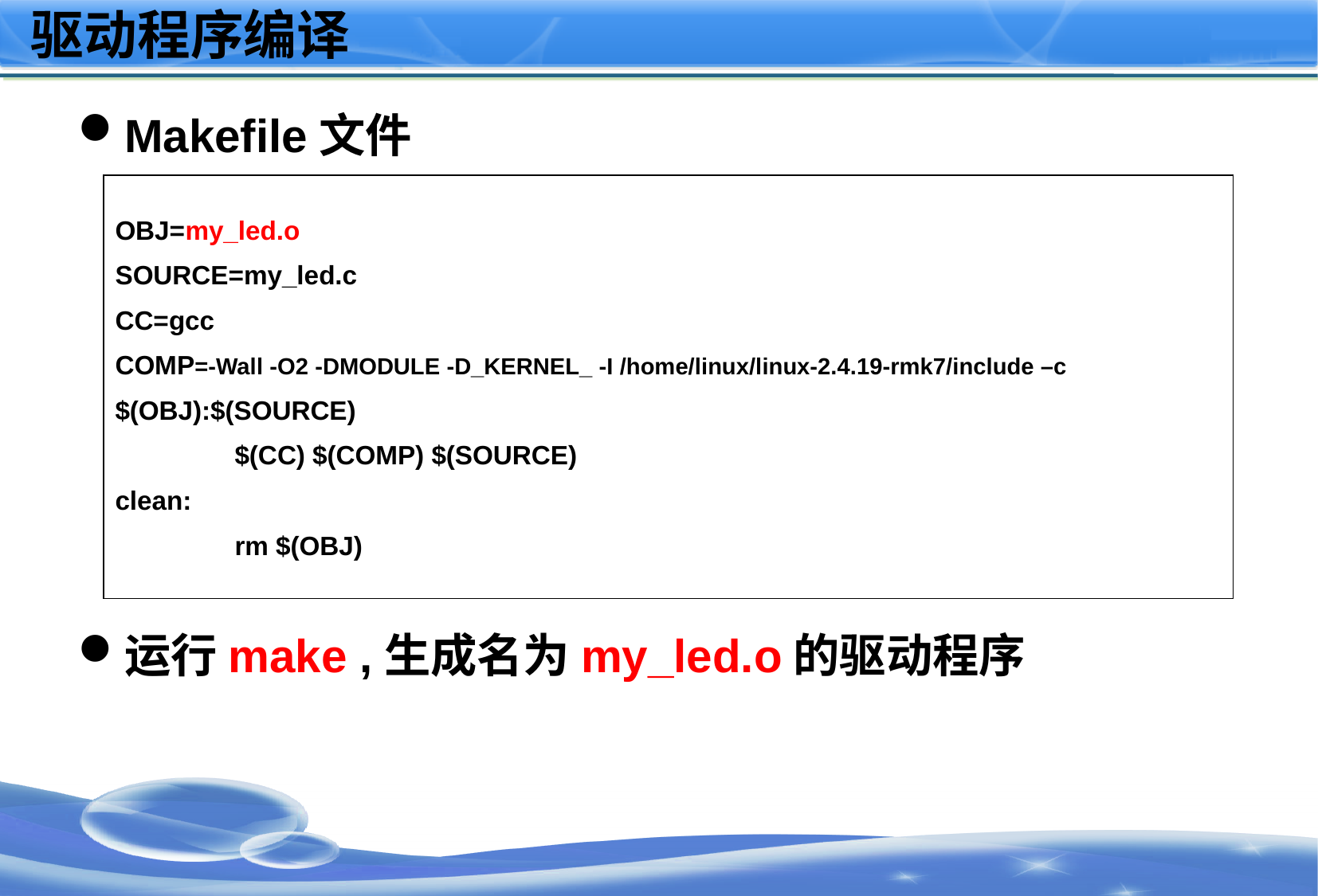

# 驱动程序编译
Makefile文件

运行make ,生成名为my_led.o的驱动程序
OBJ=my_led.o
SOURCE=my_led.c
CC=gcc
COMP=-Wall -O2 -DMODULE -D_KERNEL_ -I /home/linux/linux-2.4.19-rmk7/include –c
$(OBJ):$(SOURCE)
	$(CC) $(COMP) $(SOURCE)
clean:
	rm $(OBJ)